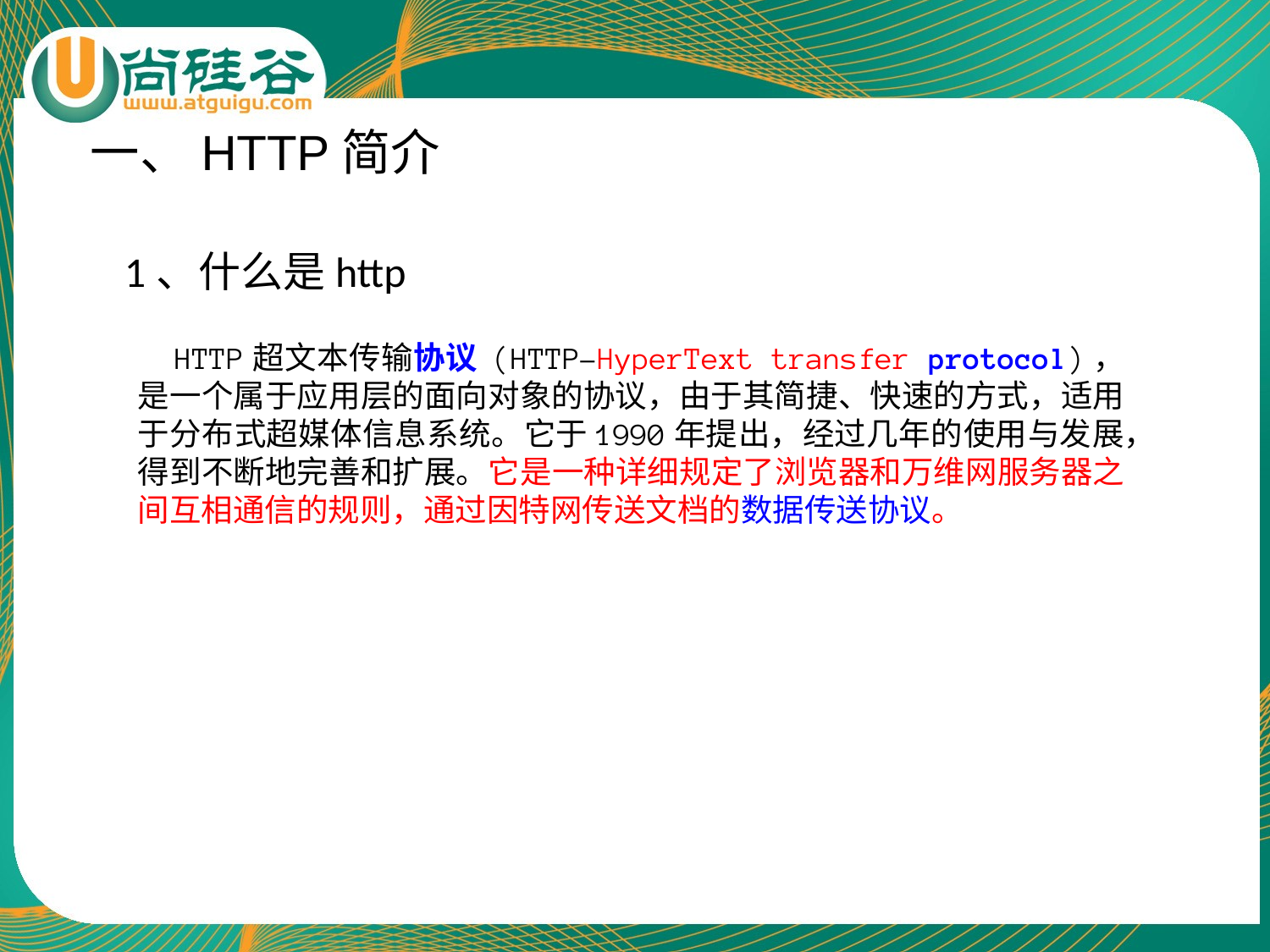

一、HTTP简介
1、什么是http
HTTP超文本传输协议 (HTTP-HyperText transfer protocol)，是一个属于应用层的面向对象的协议，由于其简捷、快速的方式，适用于分布式超媒体信息系统。它于1990年提出，经过几年的使用与发展，得到不断地完善和扩展。它是一种详细规定了浏览器和万维网服务器之间互相通信的规则，通过因特网传送文档的数据传送协议。